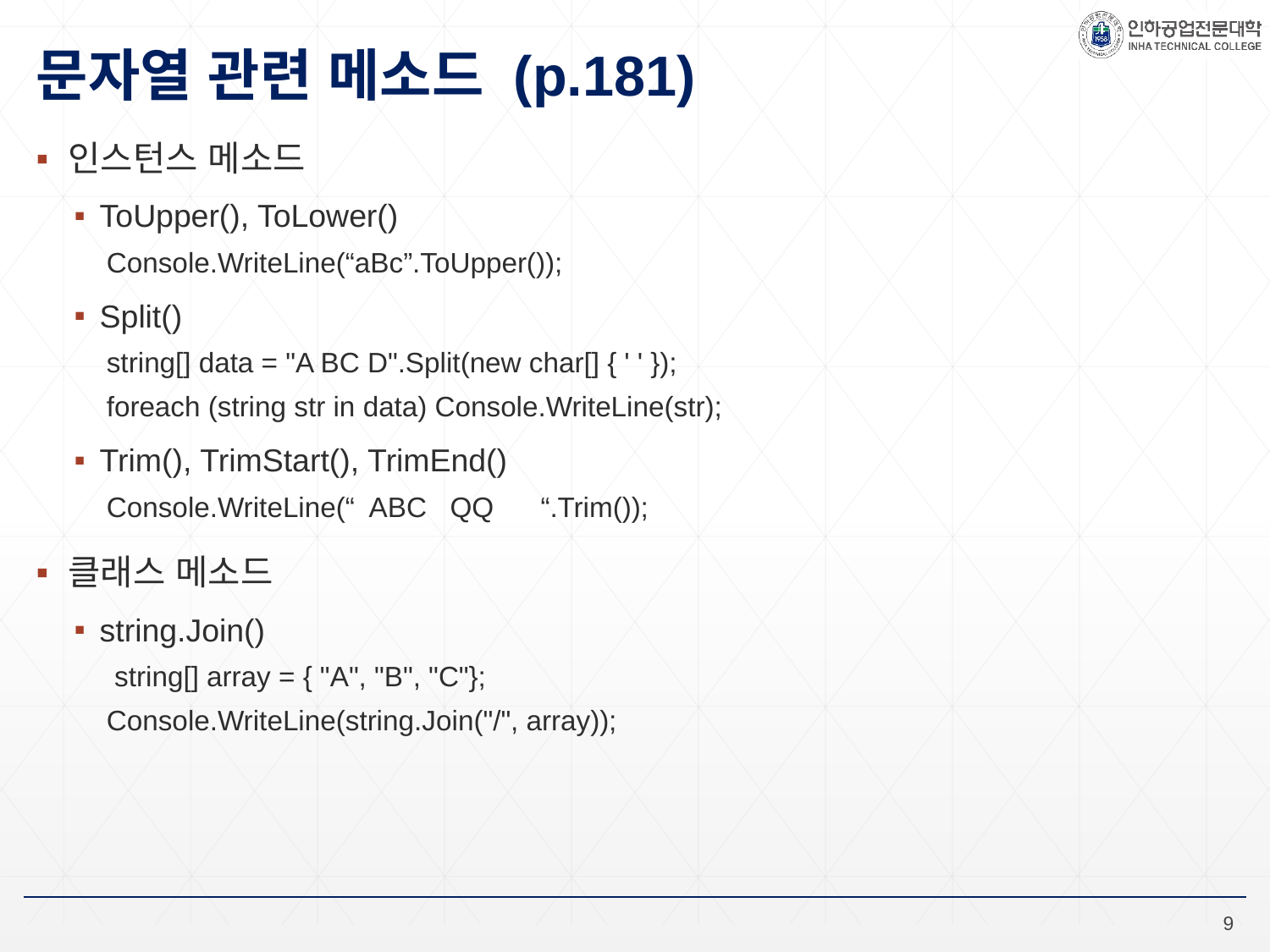

# 문자열 관련 메소드 (p.181)
인스턴스 메소드
ToUpper(), ToLower()
Console.WriteLine(“aBc”.ToUpper());
Split()
string[] data = "A BC D".Split(new char[] { ' ' });
foreach (string str in data) Console.WriteLine(str);
Trim(), TrimStart(), TrimEnd()
Console.WriteLine(“  ABC   QQ      “.Trim());
클래스 메소드
string.Join()
 string[] array = { "A", "B", "C"};
Console.WriteLine(string.Join("/", array));

9